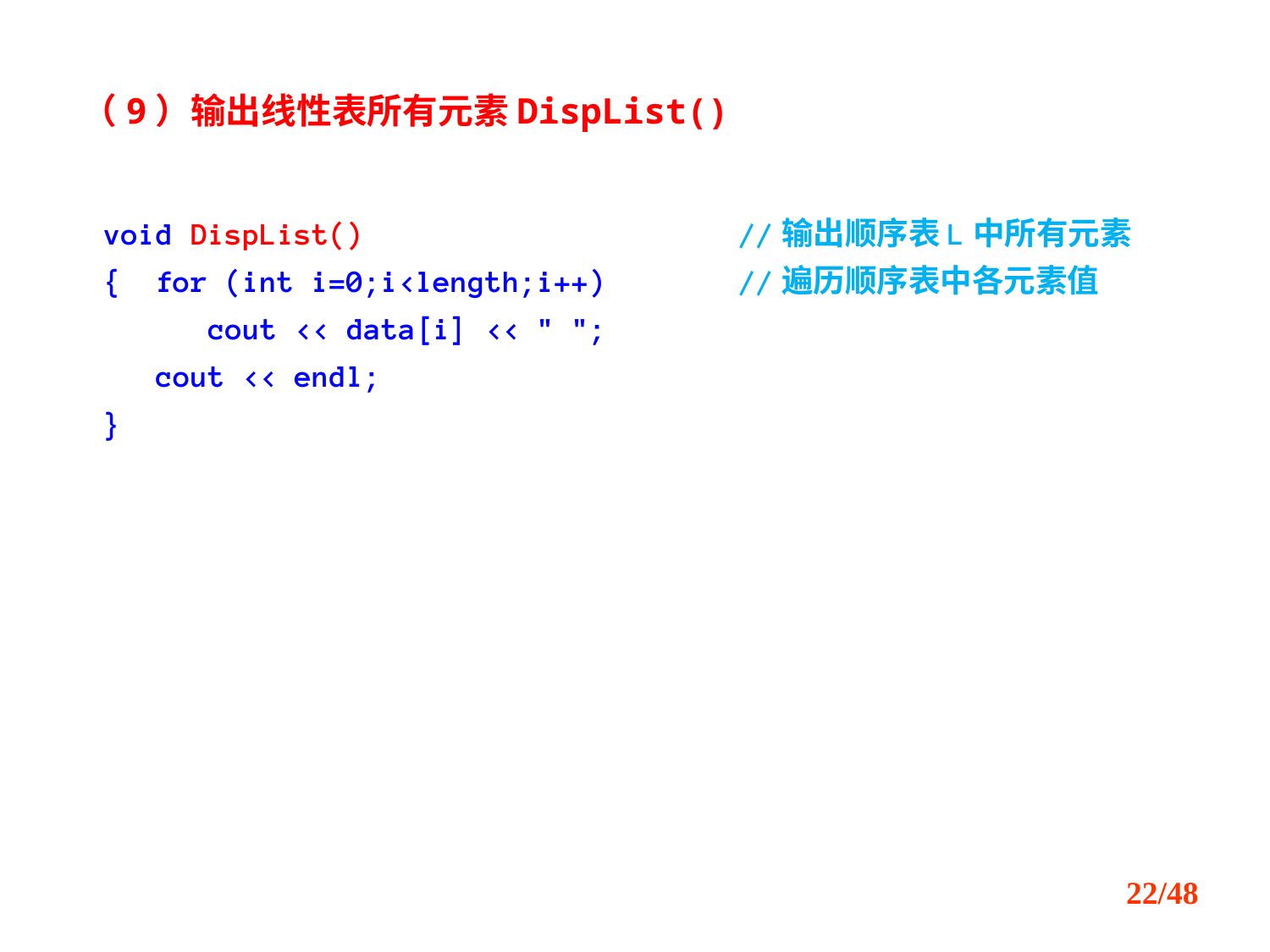

（9）输出线性表所有元素DispList()
void DispList()			//输出顺序表L中所有元素
{  for (int i=0;i<length;i++)		//遍历顺序表中各元素值
      cout << data[i] << " ";
   cout << endl;
}
22/48